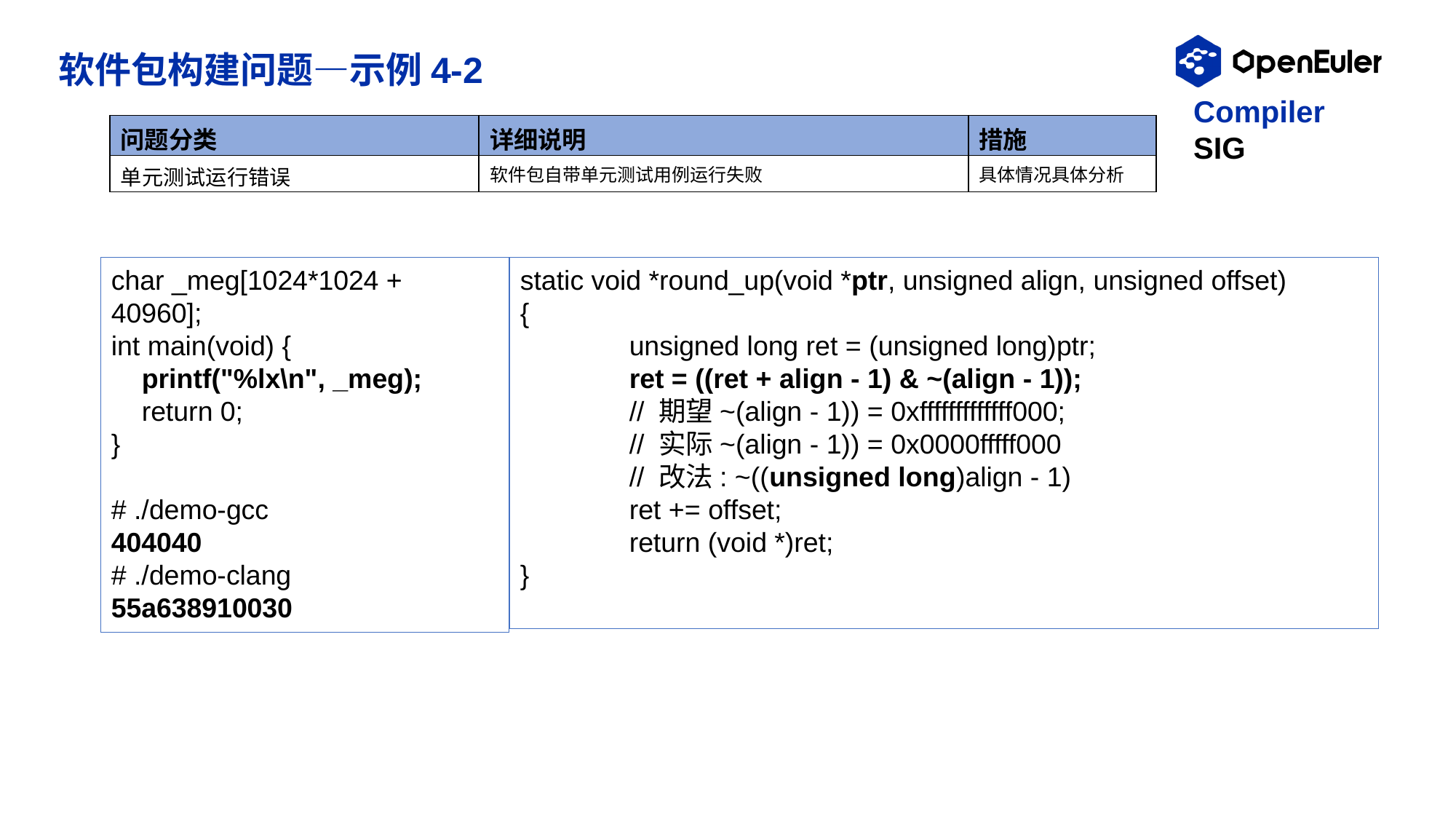

软件包构建问题—示例4-2
| 问题分类 | 详细说明 | 措施 |
| --- | --- | --- |
| 单元测试运行错误 | 软件包自带单元测试用例运行失败 | 具体情况具体分析 |
char _meg[1024*1024 + 40960];
int main(void) {
    printf("%lx\n", _meg);
    return 0;
}

# ./demo-gcc
404040
# ./demo-clang
55a638910030
static void *round_up(void *ptr, unsigned align, unsigned offset)
{
	unsigned long ret = (unsigned long)ptr;
	ret = ((ret + align - 1) & ~(align - 1));
	// 期望~(align - 1)) = 0xfffffffffffff000;
	// 实际~(align - 1)) = 0x0000fffff000
	// 改法: ~((unsigned long)align - 1)
	ret += offset;
	return (void *)ret;
}